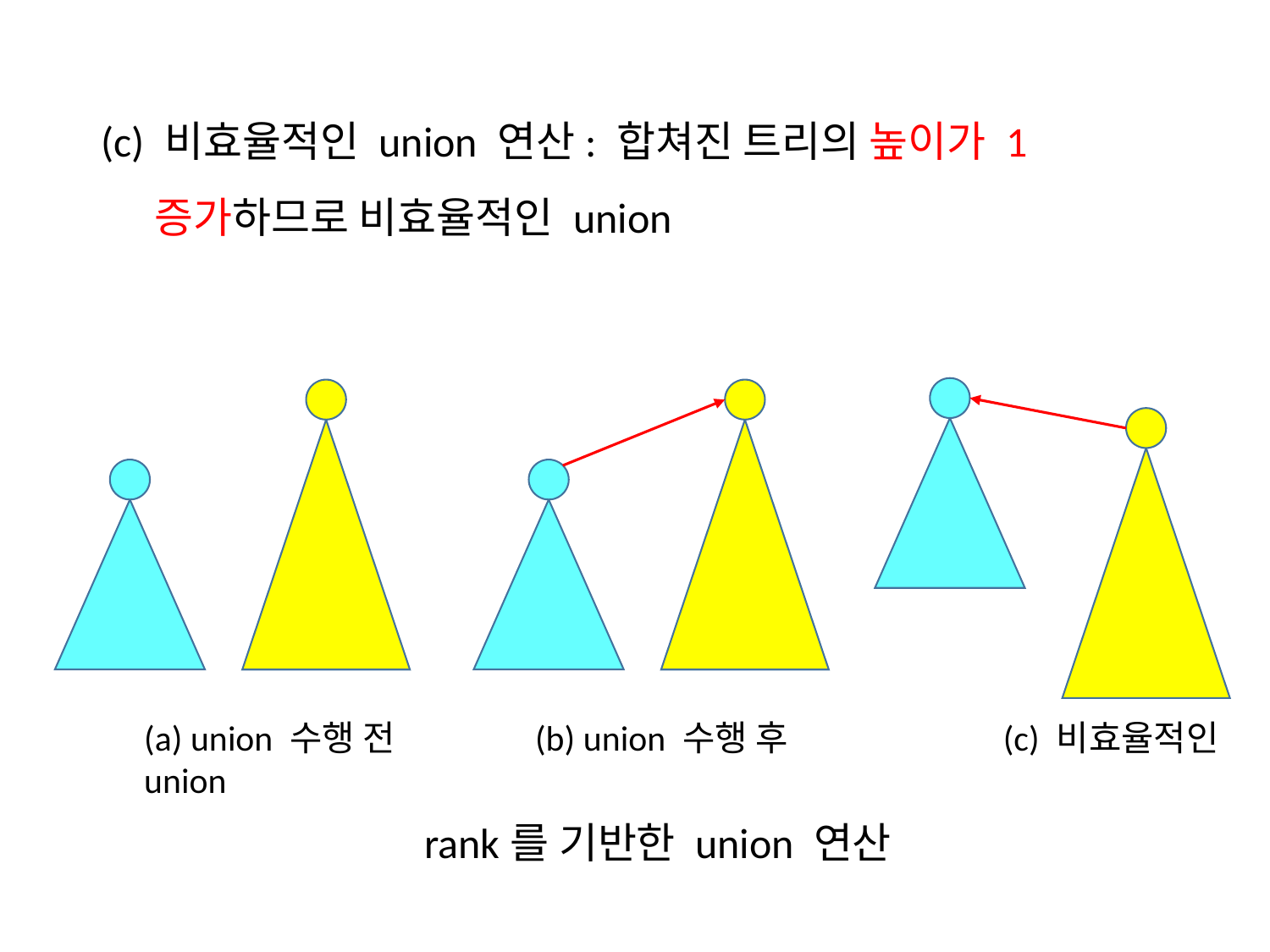

(c) 비효율적인 union 연산: 합쳐진 트리의 높이가 1 증가하므로 비효율적인 union

(a) union 수행 전	                (b) union 수행 후	           (c) 비효율적인 union
rank를 기반한 union 연산